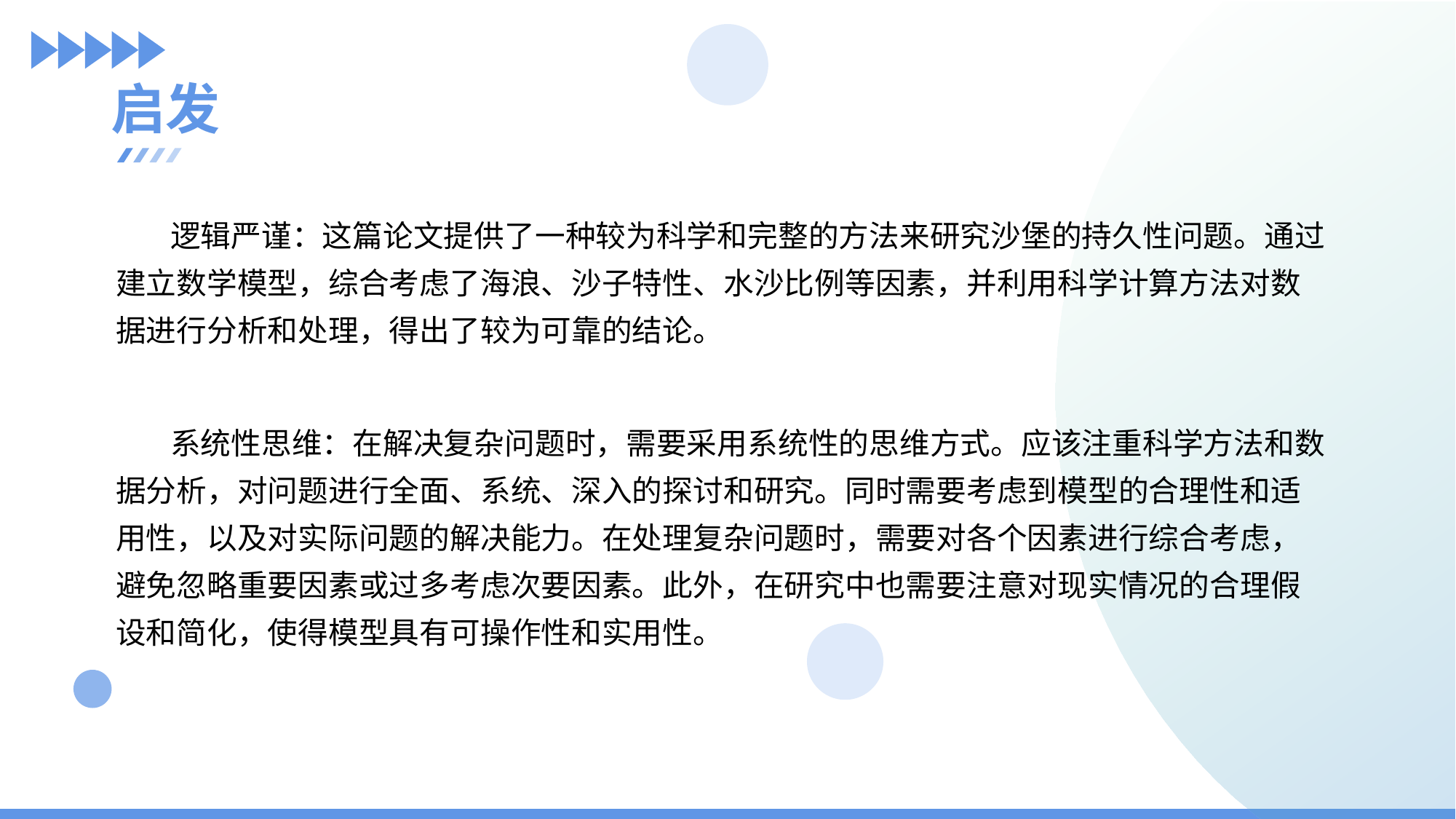

启发

逻辑严谨：这篇论文提供了一种较为科学和完整的方法来研究沙堡的持久性问题。通过建立数学模型，综合考虑了海浪、沙子特性、水沙比例等因素，并利用科学计算方法对数据进行分析和处理，得出了较为可靠的结论。

系统性思维：在解决复杂问题时，需要采用系统性的思维方式。应该注重科学方法和数据分析，对问题进行全面、系统、深入的探讨和研究。同时需要考虑到模型的合理性和适用性，以及对实际问题的解决能力。在处理复杂问题时，需要对各个因素进行综合考虑，避免忽略重要因素或过多考虑次要因素。此外，在研究中也需要注意对现实情况的合理假设和简化，使得模型具有可操作性和实用性。

内容是网络营销中非常关键的一个要素，可以说它是王道。内容需要具有广泛的适用性和易于理解的特点，才能够吸引更多的目标受众。一个好的内容，可以吸引潜在客户，并引导他们转化为忠实的客户。
好的内容需要有深度，观点清晰，并有一定的情感元素，这样能够更好的引发受众的共鸣和兴趣。好的内容还需要有时效性，随着社会进步和人们观念的改变，我们需要不断更新优化内容，与潮流同步，以保持内容的吸引力。
总之，内容是网络营销的基础，缺少好的内容就难以建立起稳定的目标受众基础。因此，我们必须注重不断创新和优化自己的内容，以满足受众需求，不断引领行业发展。
内容是网络营销中非常关键的一个要素，可以说它是王道。内容需要具有广泛的适用性和易于理解的特点，才能够吸引更多的目标受众。一个好的内容，可以吸引潜在客户，并引导他们转化为忠实的客户。
好的内容需要有深度，观点清晰，并有一定的情感元素，这样能够更好的引发受众的共鸣和兴趣。好的内容还需要有时效性，随着社会进步和人们观念的改变，我们需要不断更新优化内容，与潮流同步，以保持内容的吸引力。
总之，内容是网络营销的基础，缺少好的内容就难以建立起稳定的目标受众基础。因此，我们必须注重不断创新和优化自己的内容，以满足受众需求，不断引领行业发展。
内容是网络营销中非常关键的一个要素，可以说它是王道。内容需要具有广泛的适用性和易于理解的特点，才能够吸引更多的目标受众。一个好的内容，可以吸引潜在客户，并引导他们转化为忠实的客户。
好的内容需要有深度，观点清晰，并有一定的情感元素，这样能够更好的引发受众的共鸣和兴趣。好的内容还需要有时效性，随着社会进步和人们观念的改变，我们需要不断更新优化内容，与潮流同步，以保持内容的吸引力。
总之，内容是网络营销的基础，缺少好的内容就难以建立起稳定的目标受众基础。因此，我们必须注重不断创新和优化自己的内容，以满足受众需求，不断引领行业发展。
内容是网络营销中非常关键的一个要素，可以说它是王道。内容需要具有广泛的适用性和易于理解的特点，才能够吸引更多的目标受众。一个好的内容，可以吸引潜在客户，并引导他们转化为忠实的客户。
好的内容需要有深度，观点清晰，并有一定的情感元素，这样能够更好的引发受众的共鸣和兴趣。好的内容还需要有时效性，随着社会进步和人们观念的改变，我们需要不断更新优化内容，与潮流同步，以保持内容的吸引力。
总之，内容是网络营销的基础，缺少好的内容就难以建立起稳定的目标受众基础。因此，我们必须注重不断创新和优化自己的内容，以满足受众需求，不断引领行业发展。